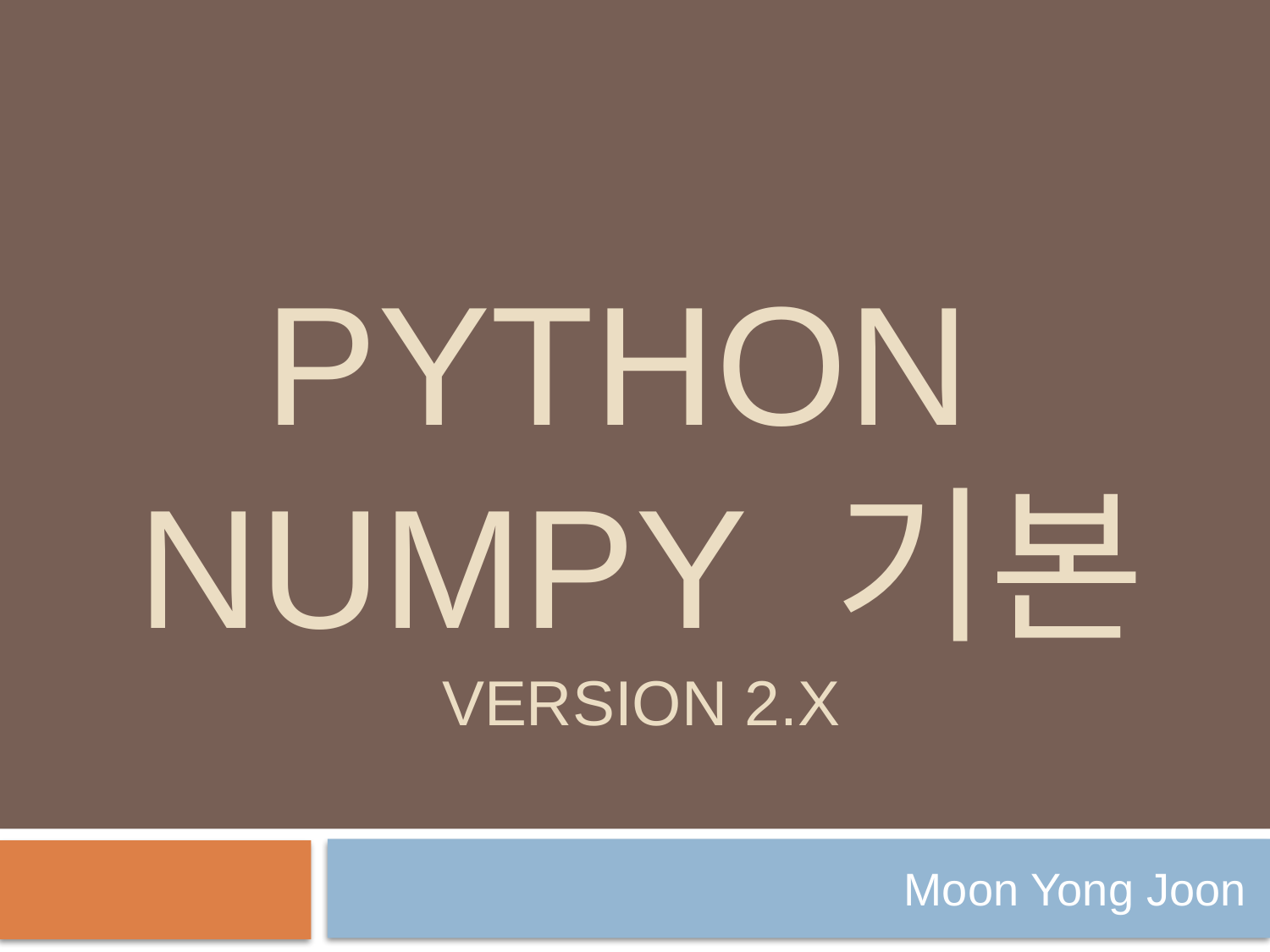

# Python numpy 기본 version 2.x
Moon Yong Joon